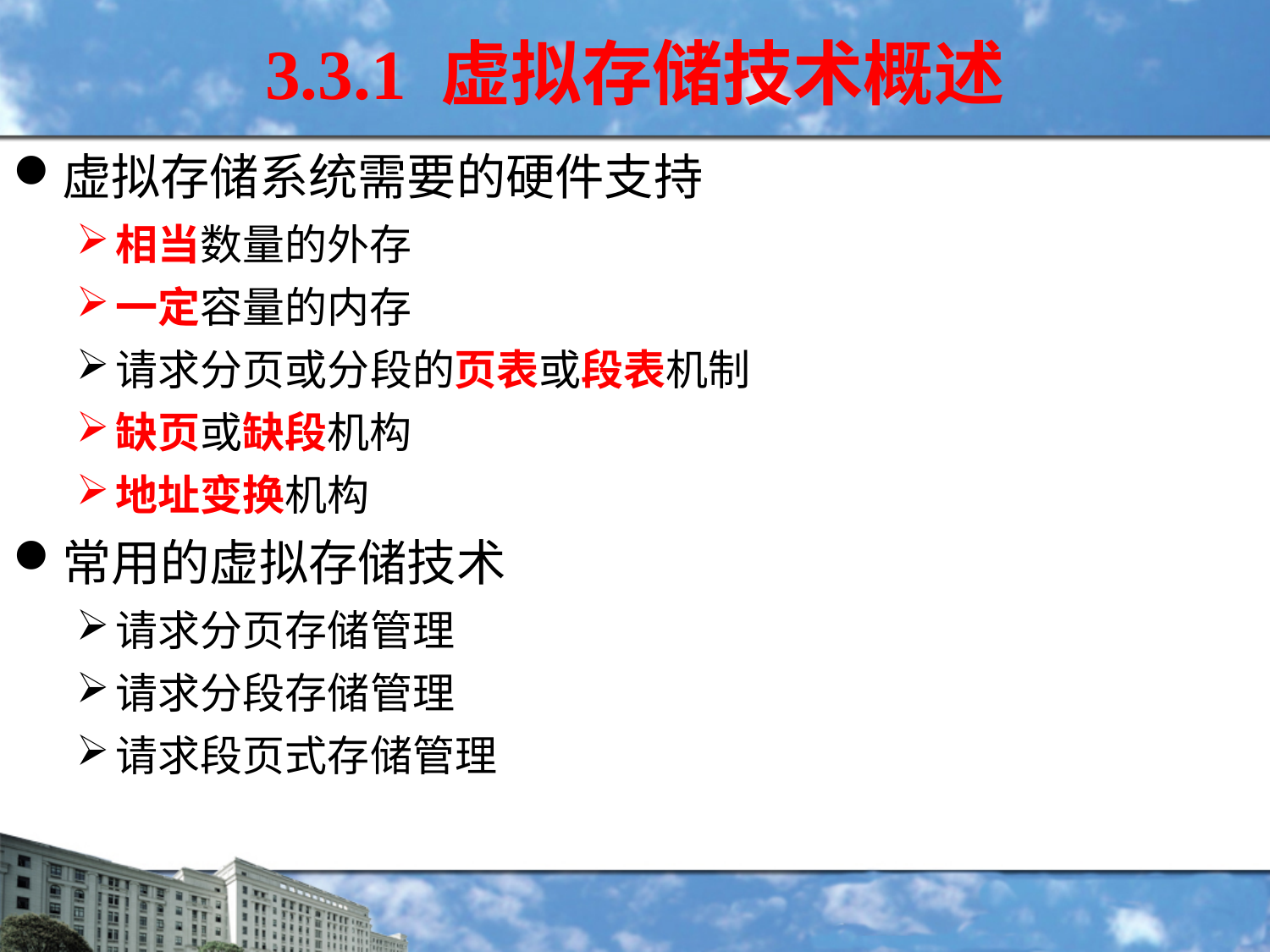

3.3.1 虚拟存储技术概述
虚拟存储系统需要的硬件支持
相当数量的外存
一定容量的内存
请求分页或分段的页表或段表机制
缺页或缺段机构
地址变换机构
常用的虚拟存储技术
请求分页存储管理
请求分段存储管理
请求段页式存储管理